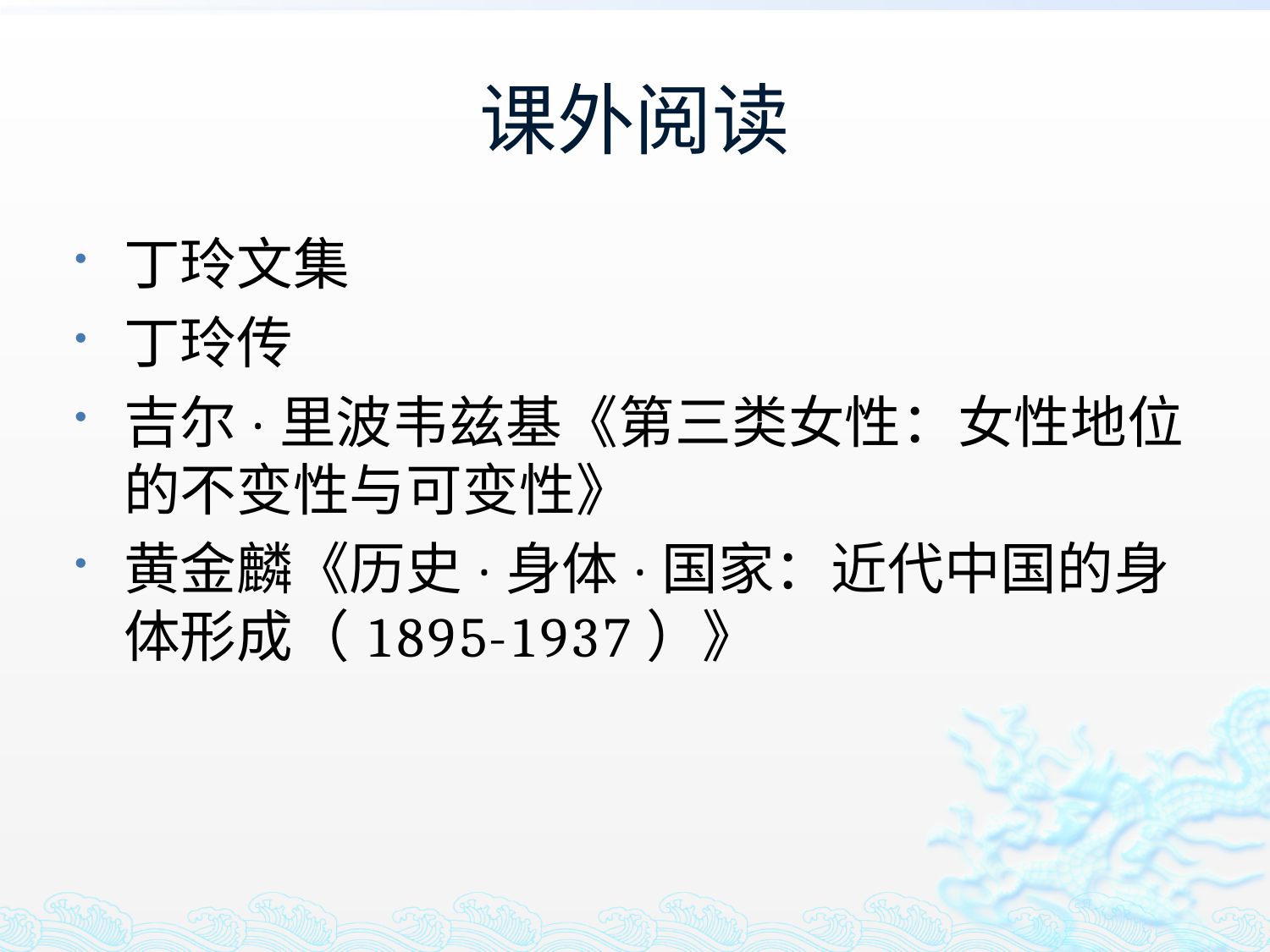

# 课外阅读
丁玲文集
丁玲传
吉尔·里波韦兹基《第三类女性：女性地位的不变性与可变性》
黄金麟《历史·身体·国家：近代中国的身体形成（1895-1937）》